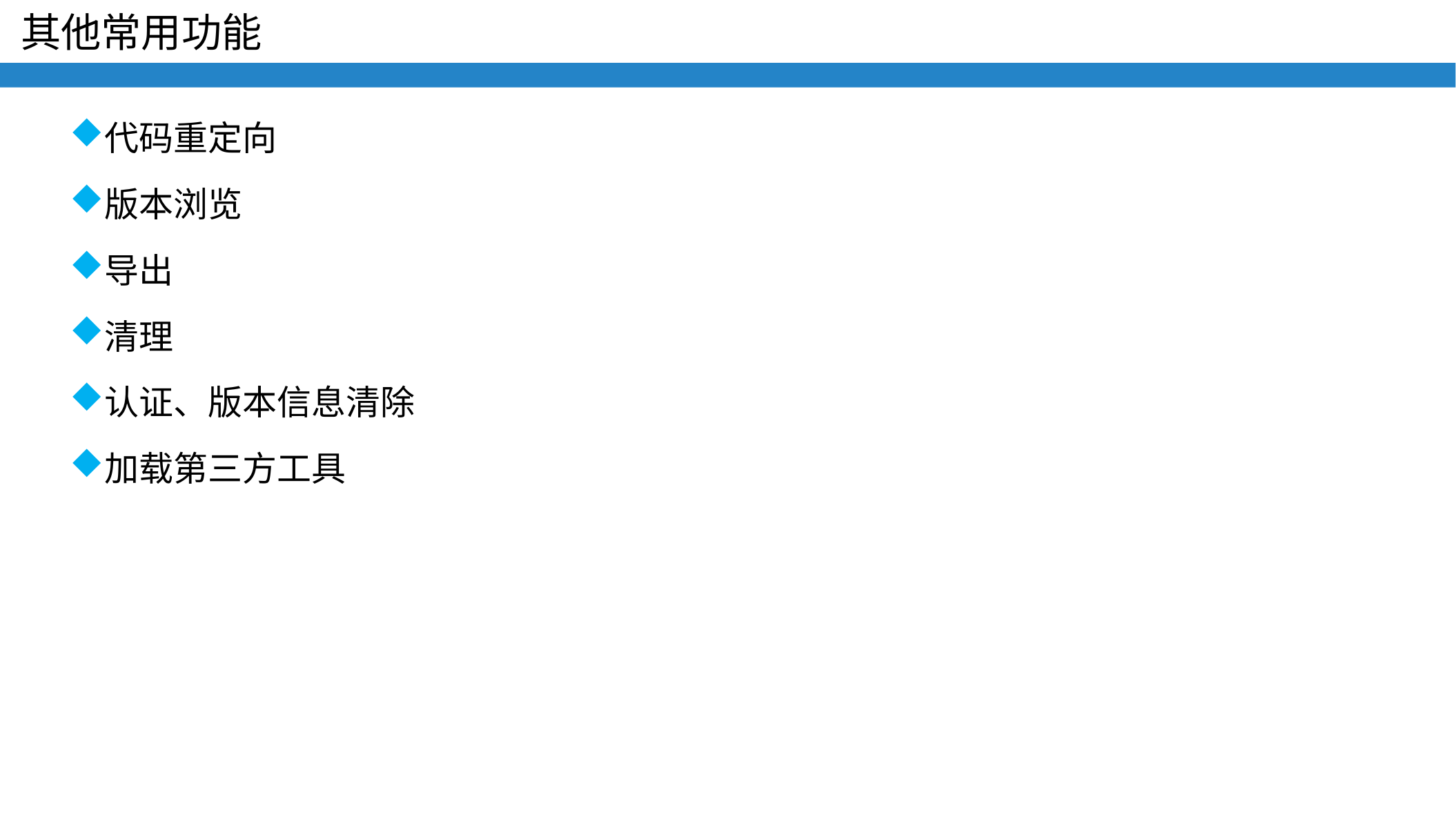

# 其他常用功能
代码重定向
版本浏览
导出
清理
认证、版本信息清除
加载第三方工具